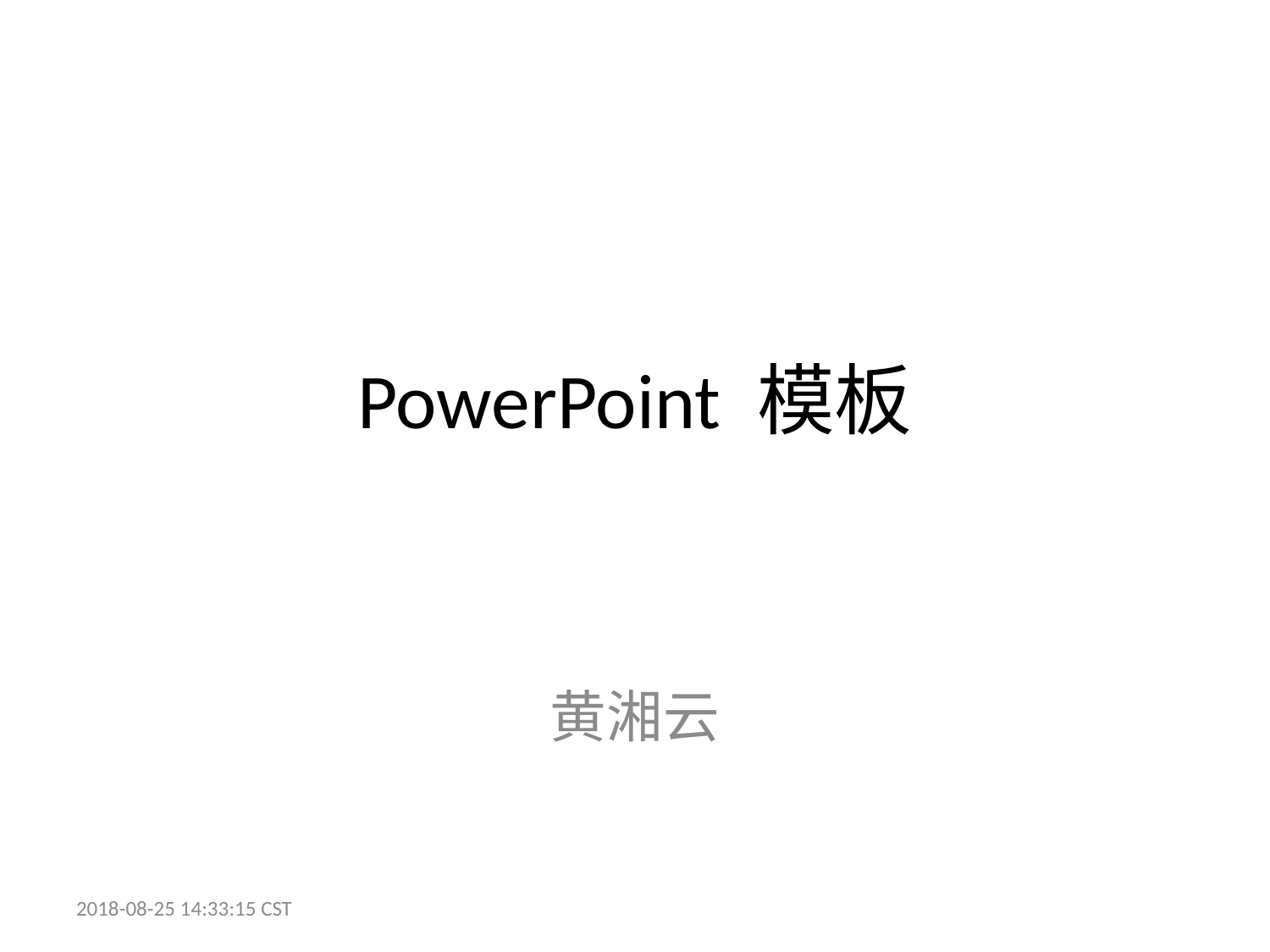

# PowerPoint 模板
黄湘云
2018-08-25 14:33:15 CST